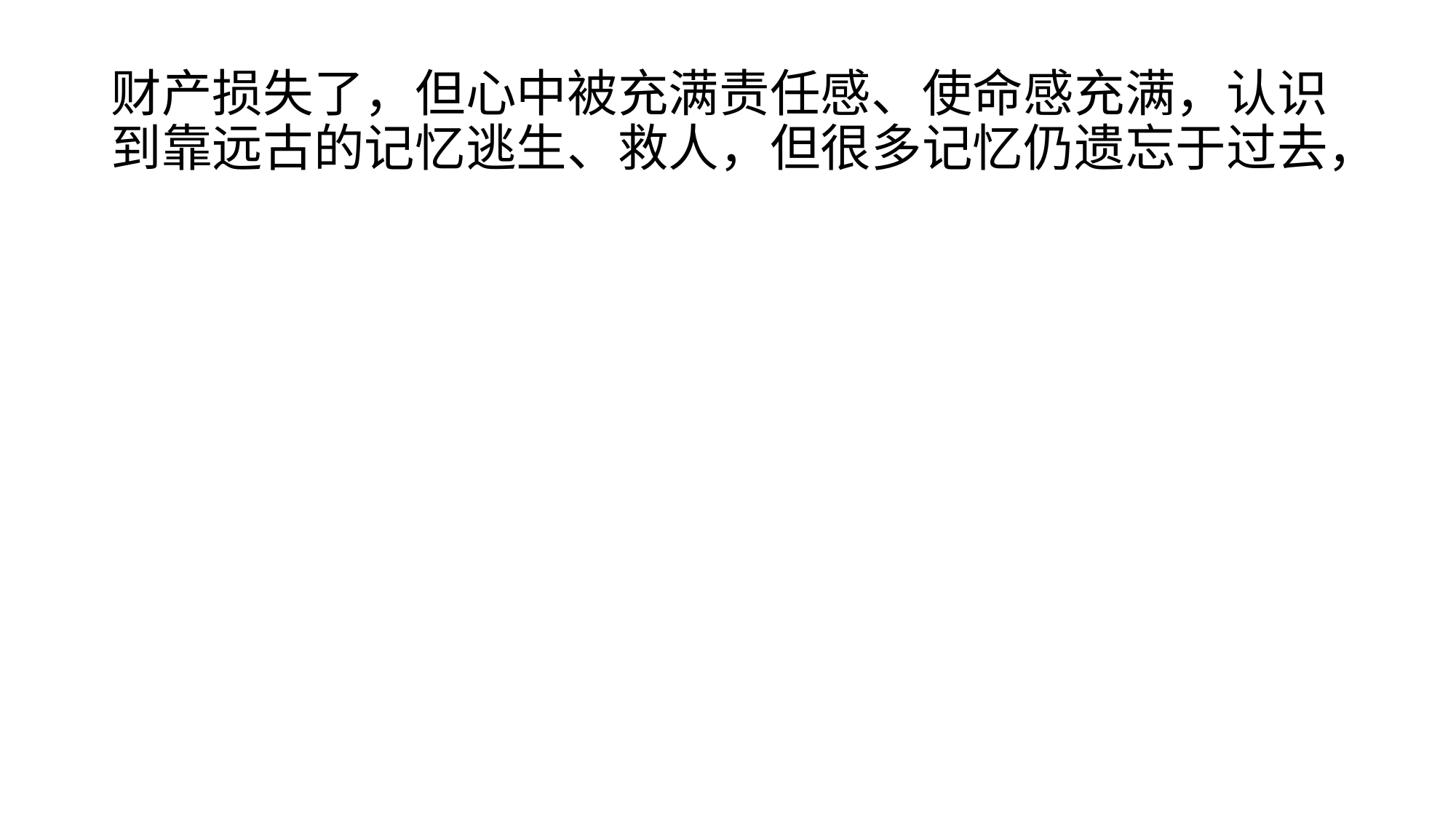

# 财产损失了，但心中被充满责任感、使命感充满，认识到靠远古的记忆逃生、救人，但很多记忆仍遗忘于过去，